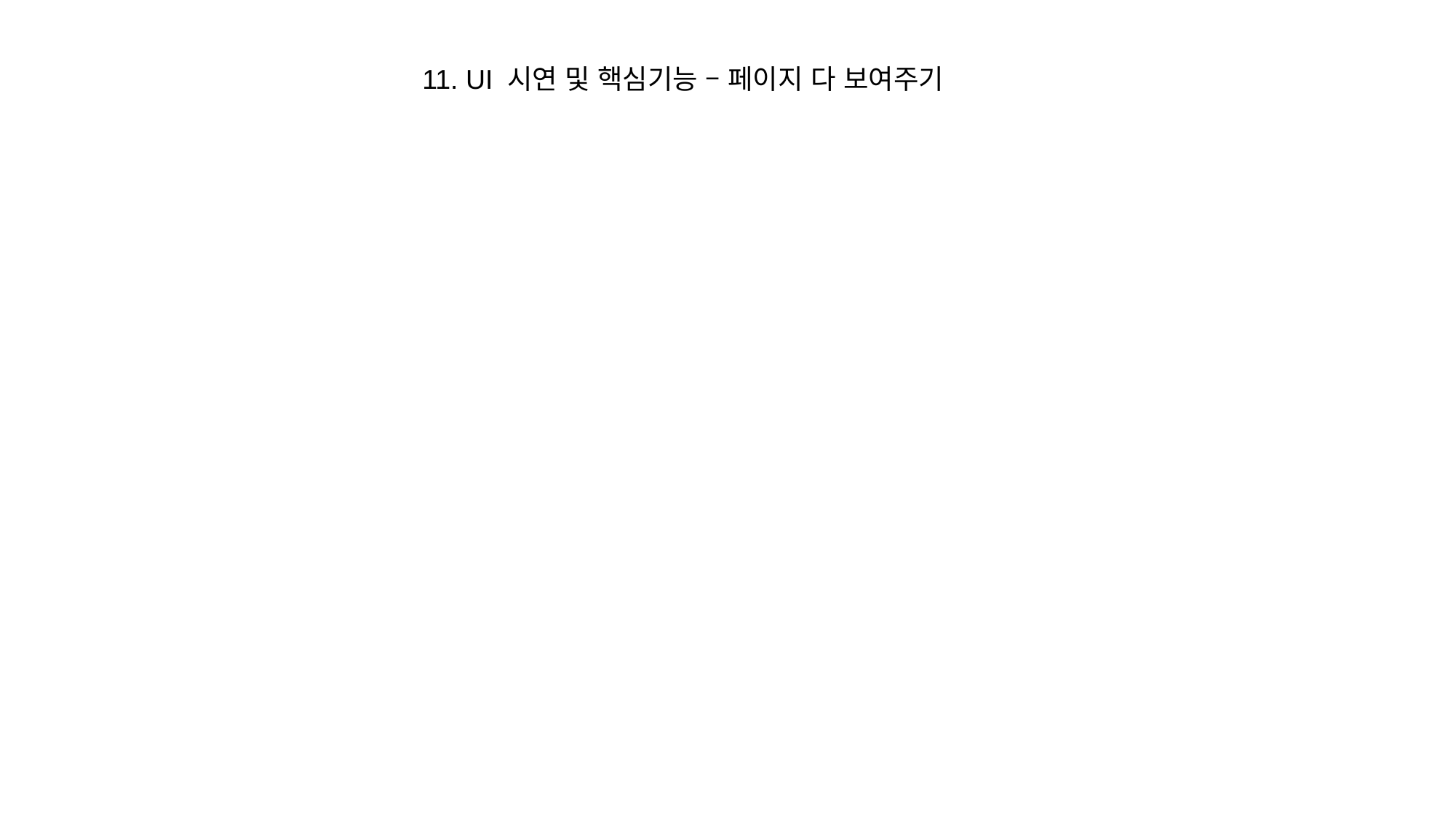

11. UI 시연 및 핵심기능 – 페이지 다 보여주기